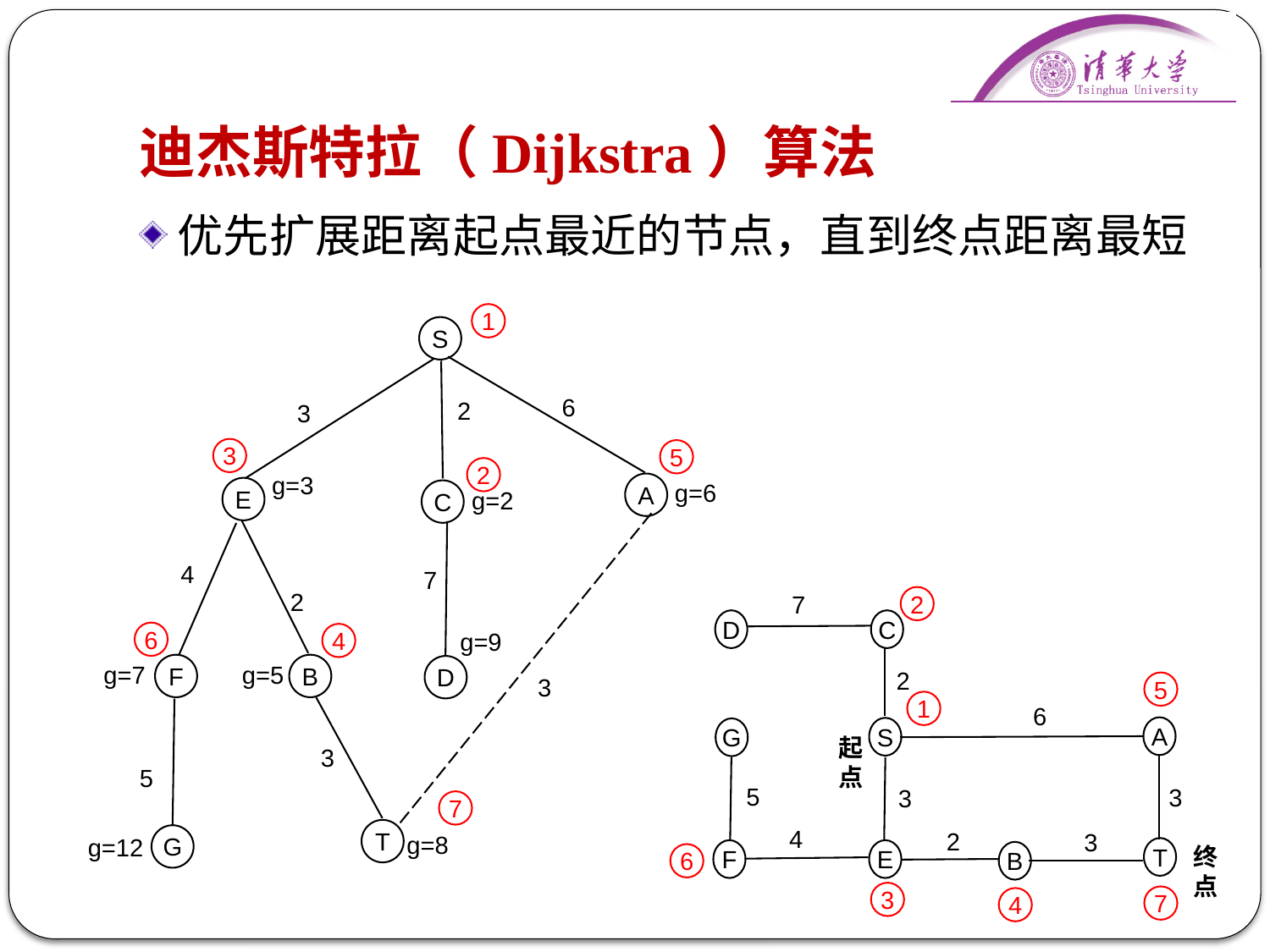

# 迪杰斯特拉（Dijkstra）算法
优先扩展距离起点最近的节点，直到终点距离最短
1
S
6
2
3
3
5
2
g=3
g=6
A
E
g=2
C
4
7
2
7
D
C
2
6
A
S
G
起点
5
3
3
4
2
3
终点
T
F
E
B
2
g=9
6
4
g=7
g=5
F
B
D
3
5
1
3
5
7
T
g=8
G
g=12
6
3
7
4